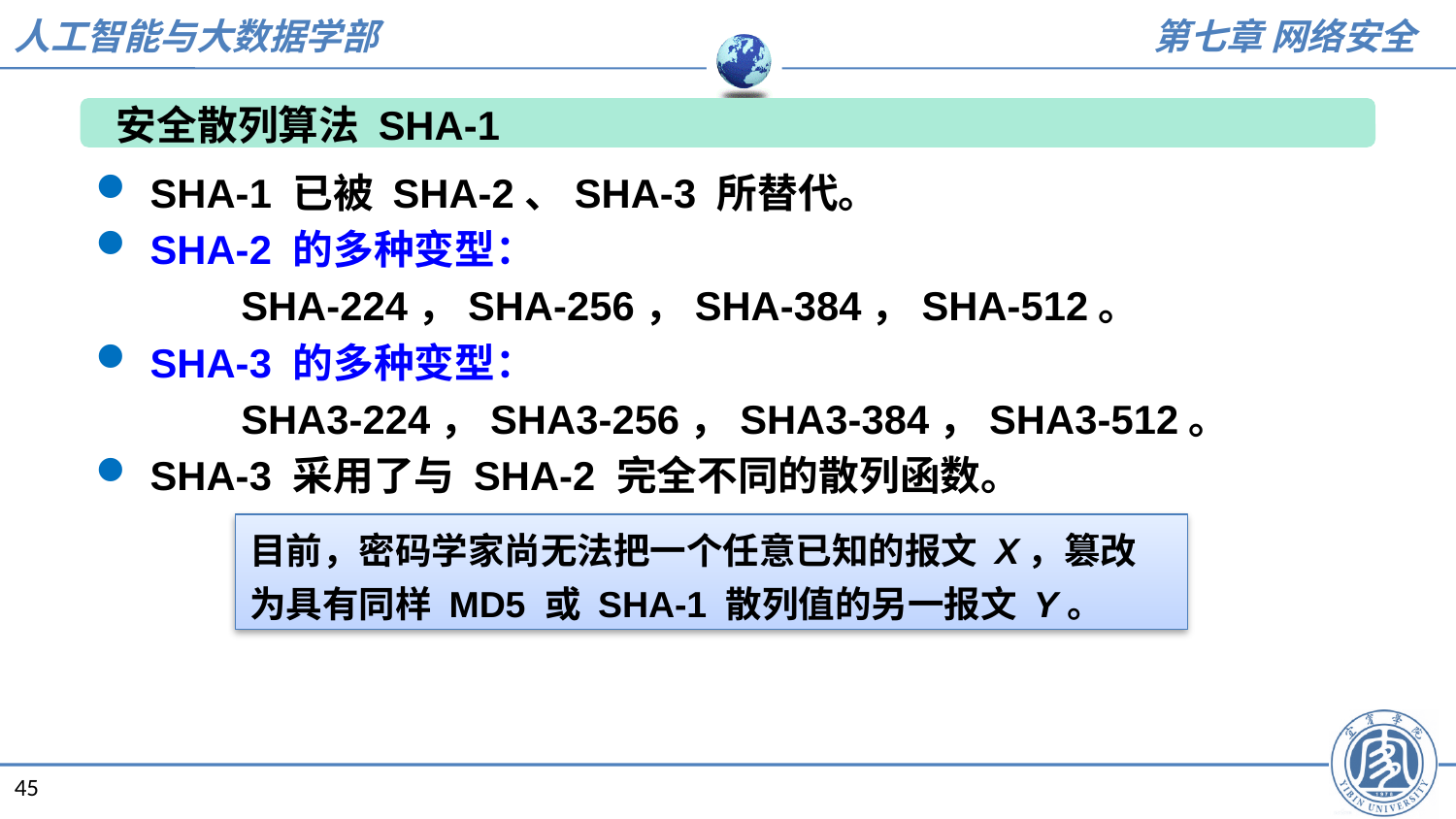

安全散列算法 SHA-1

SHA-1 已被 SHA-2、SHA-3 所替代。
SHA-2 的多种变型：
SHA-224，SHA-256，SHA-384，SHA-512。
SHA-3 的多种变型：
SHA3-224，SHA3-256，SHA3-384，SHA3-512。
SHA-3 采用了与 SHA-2 完全不同的散列函数。
目前，密码学家尚无法把一个任意已知的报文 X，篡改为具有同样 MD5 或 SHA-1 散列值的另一报文 Y。
45